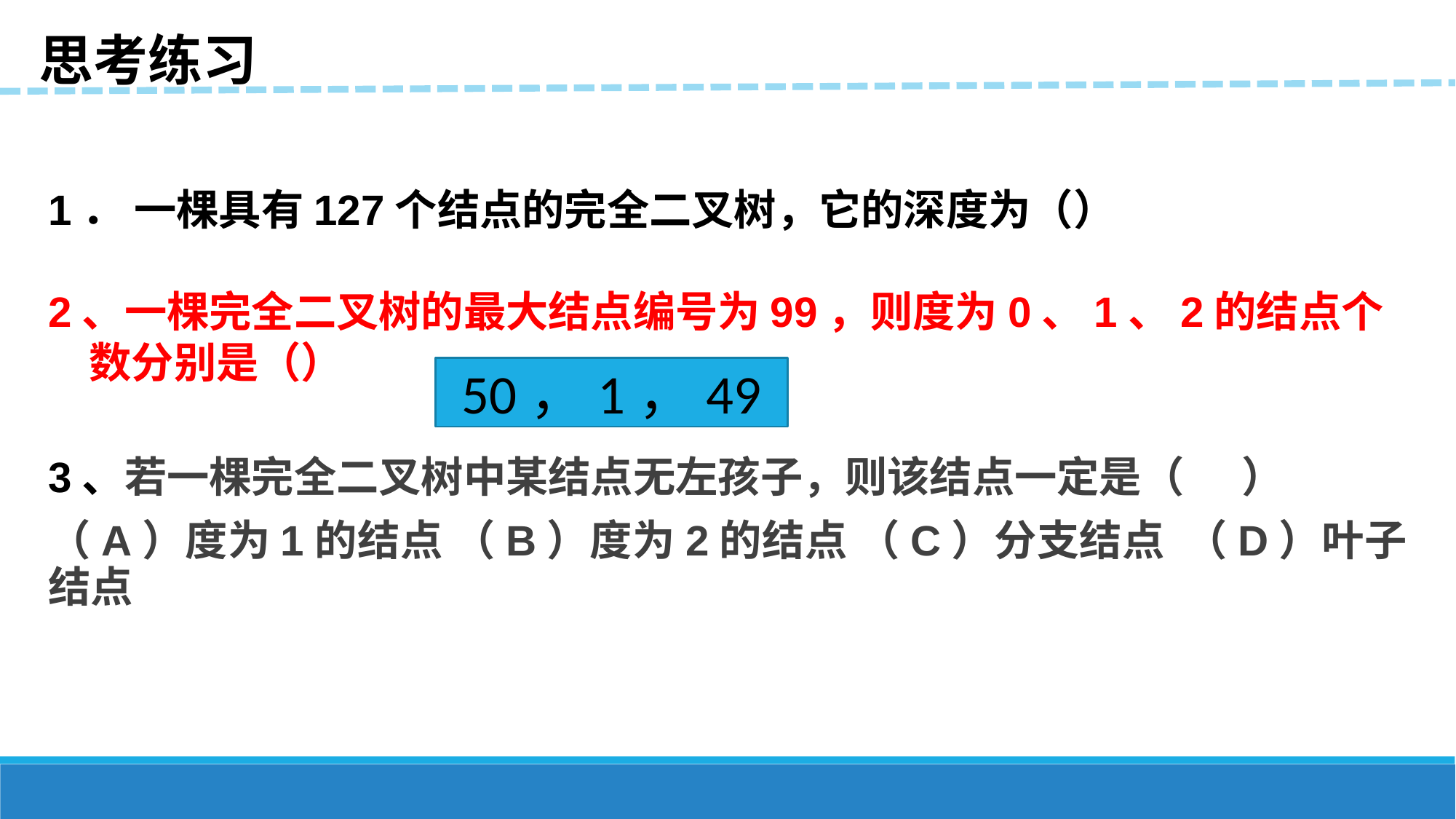

思考练习
1． 一棵具有127个结点的完全二叉树，它的深度为（）

2、一棵完全二叉树的最大结点编号为99，则度为0、1、2的结点个数分别是（）

3、若一棵完全二叉树中某结点无左孩子，则该结点一定是（      ）
（A）度为1的结点 （B）度为2的结点 （C）分支结点  （D）叶子结点

50，1，49